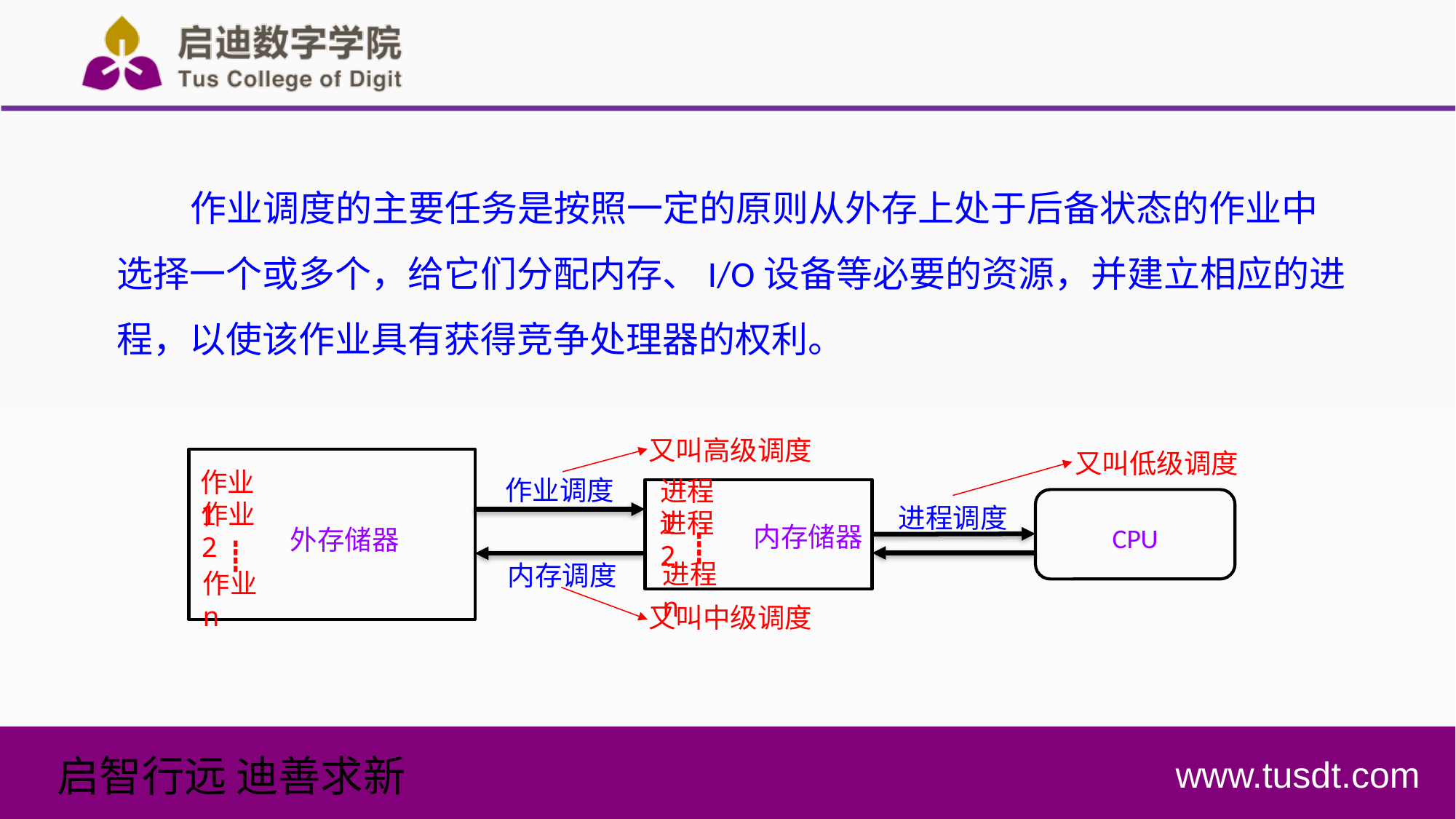

作业调度的主要任务是按照一定的原则从外存上处于后备状态的作业中选择一个或多个，给它们分配内存、I/O设备等必要的资源，并建立相应的进程，以使该作业具有获得竞争处理器的权利。
又叫高级调度
又叫低级调度

作业1
作业调度
进程1

作业2
进程调度
进程2
内存储器
CPU
外存储器
┋
┋
进程n
内存调度
作业n
又叫中级调度